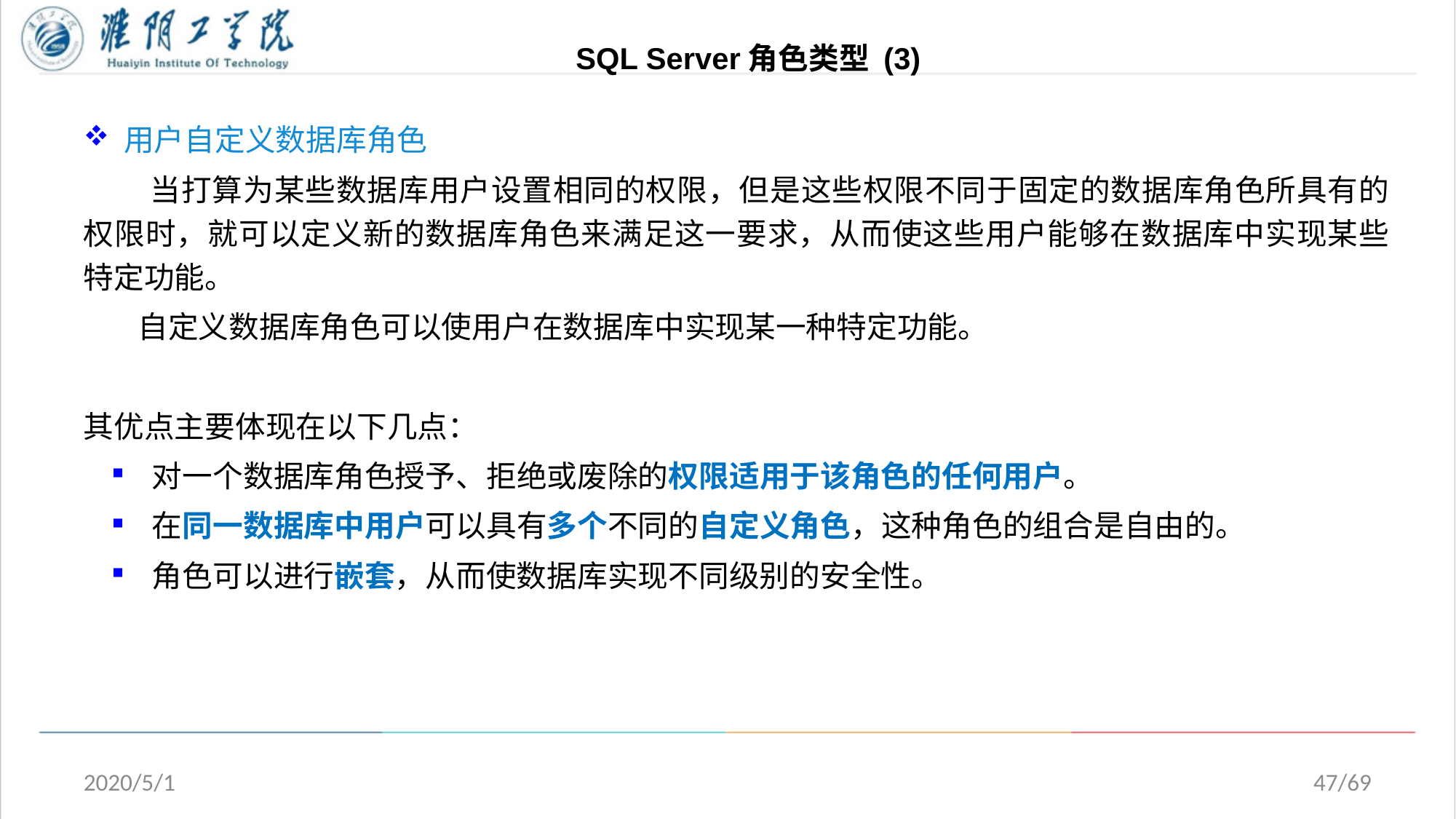

# SQL Server角色类型 (3)
 用户自定义数据库角色
        当打算为某些数据库用户设置相同的权限，但是这些权限不同于固定的数据库角色所具有的权限时，就可以定义新的数据库角色来满足这一要求，从而使这些用户能够在数据库中实现某些特定功能。
       自定义数据库角色可以使用户在数据库中实现某一种特定功能。

其优点主要体现在以下几点：
 对一个数据库角色授予、拒绝或废除的权限适用于该角色的任何用户。
 在同一数据库中用户可以具有多个不同的自定义角色，这种角色的组合是自由的。
 角色可以进行嵌套，从而使数据库实现不同级别的安全性。

2020/5/1
47/69